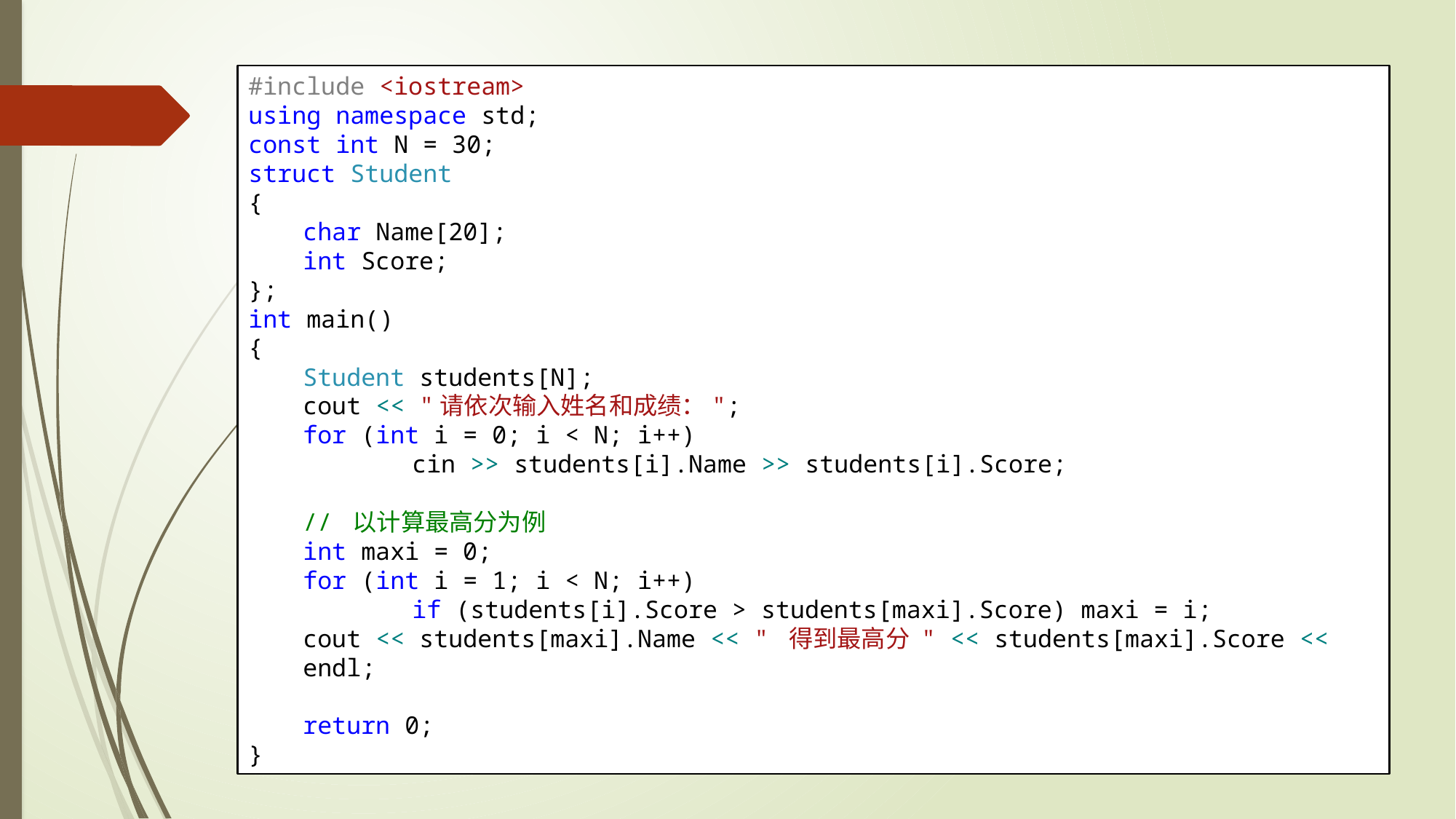

#include <iostream>
using namespace std;
const int N = 30;
struct Student
{
char Name[20];
int Score;
};
int main()
{
Student students[N];
cout << "请依次输入姓名和成绩：";
for (int i = 0; i < N; i++)
	cin >> students[i].Name >> students[i].Score;

// 以计算最高分为例
int maxi = 0;
for (int i = 1; i < N; i++)
	if (students[i].Score > students[maxi].Score) maxi = i;
cout << students[maxi].Name << " 得到最高分 " << students[maxi].Score << endl;

return 0;
}